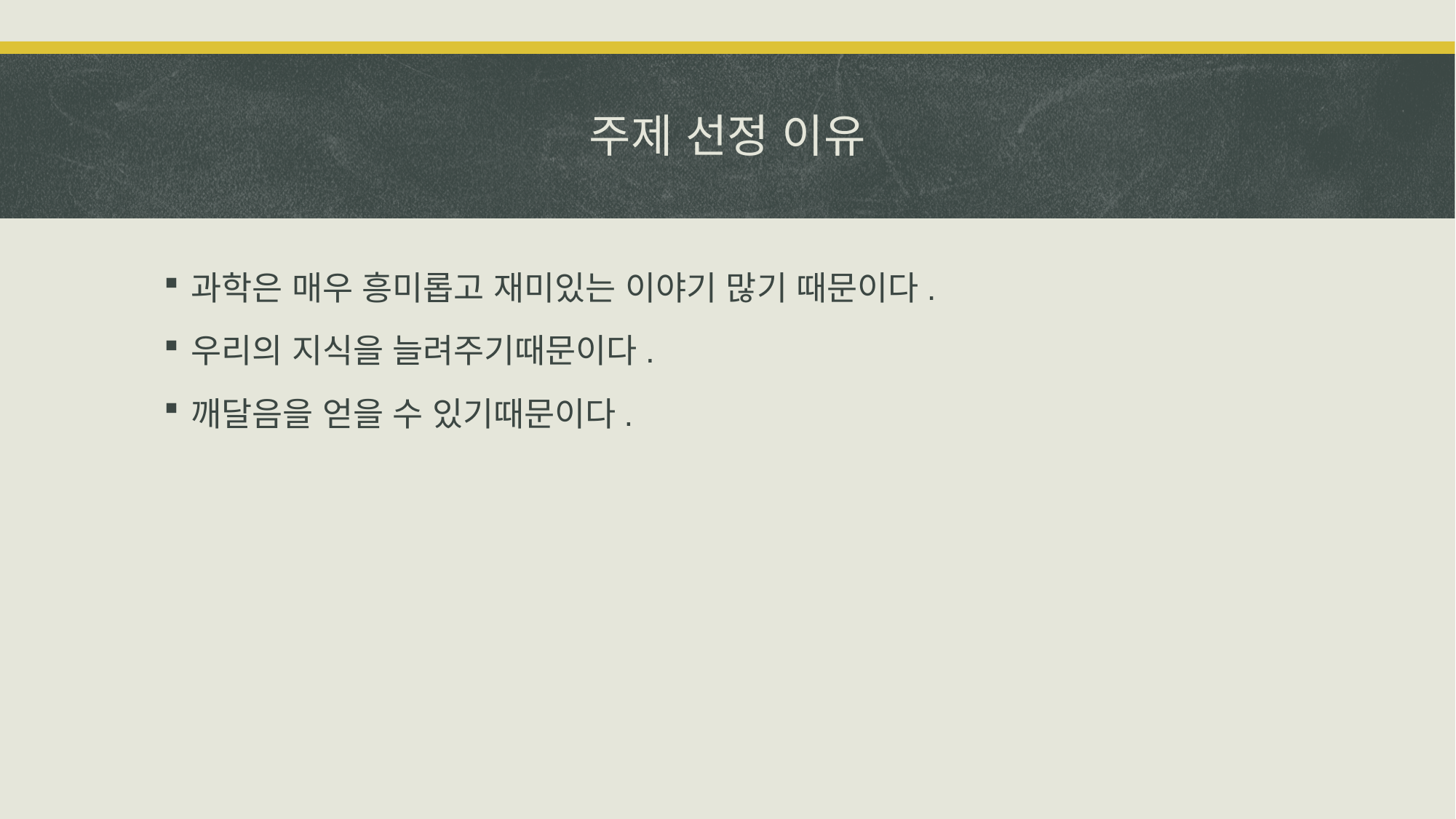

# 주제 선정 이유
과학은 매우 흥미롭고 재미있는 이야기 많기 때문이다.
우리의 지식을 늘려주기때문이다.
깨달음을 얻을 수 있기때문이다.